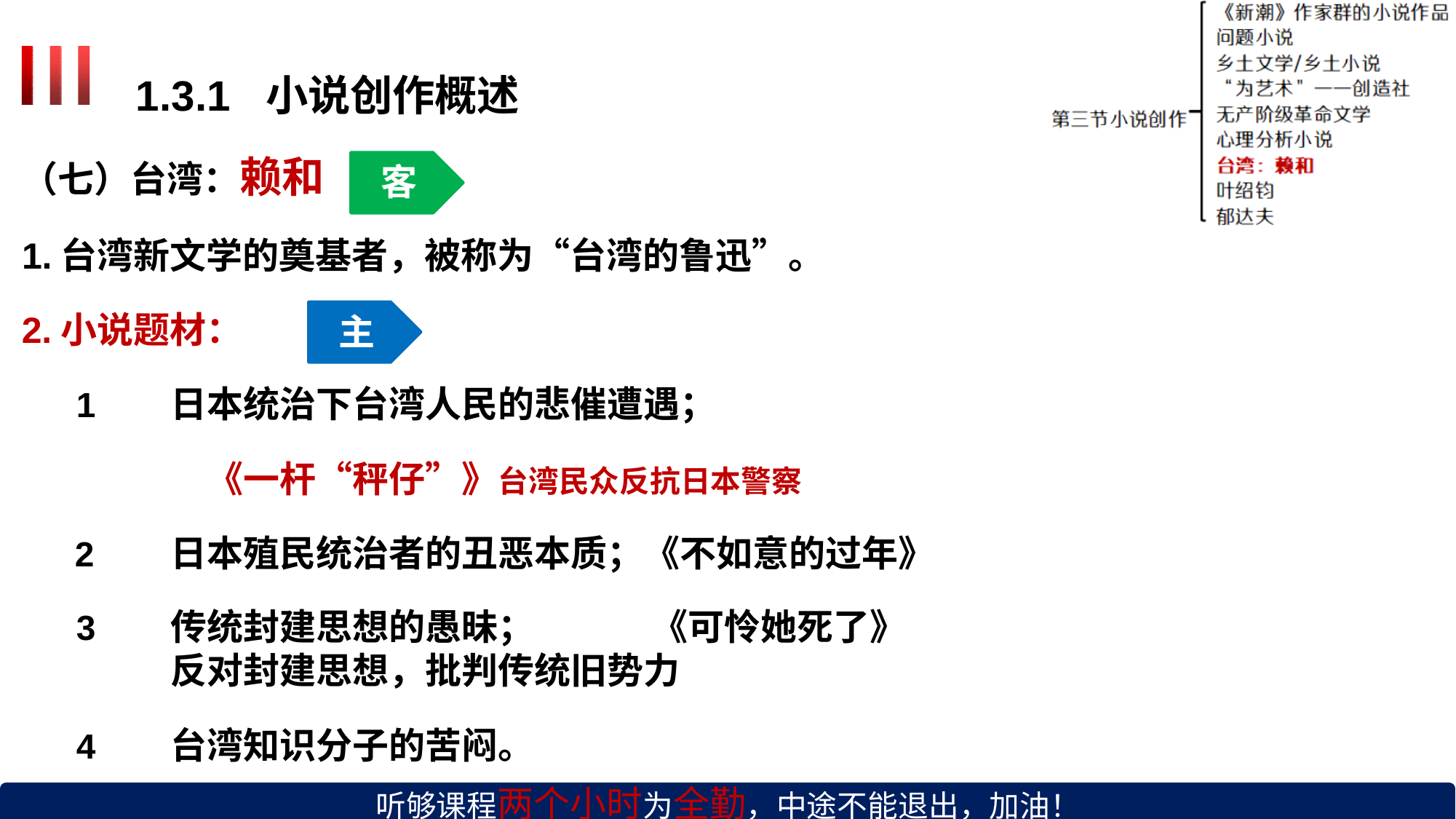

# 1.3.1	小说创作概述
（七）台湾：赖和

客
1.台湾新文学的奠基者，被称为“台湾的鲁迅”。

2.小说题材：
主
日本统治下台湾人民的悲催遭遇；
《一杆“秤仔”》台湾民众反抗日本警察
日本殖民统治者的丑恶本质；《不如意的过年》
传统封建思想的愚昧；	《可怜她死了》反对封建思想，批判传统旧势力
台湾知识分子的苦闷。

听够课程两个小时为全勤，中途不能退出，加油！